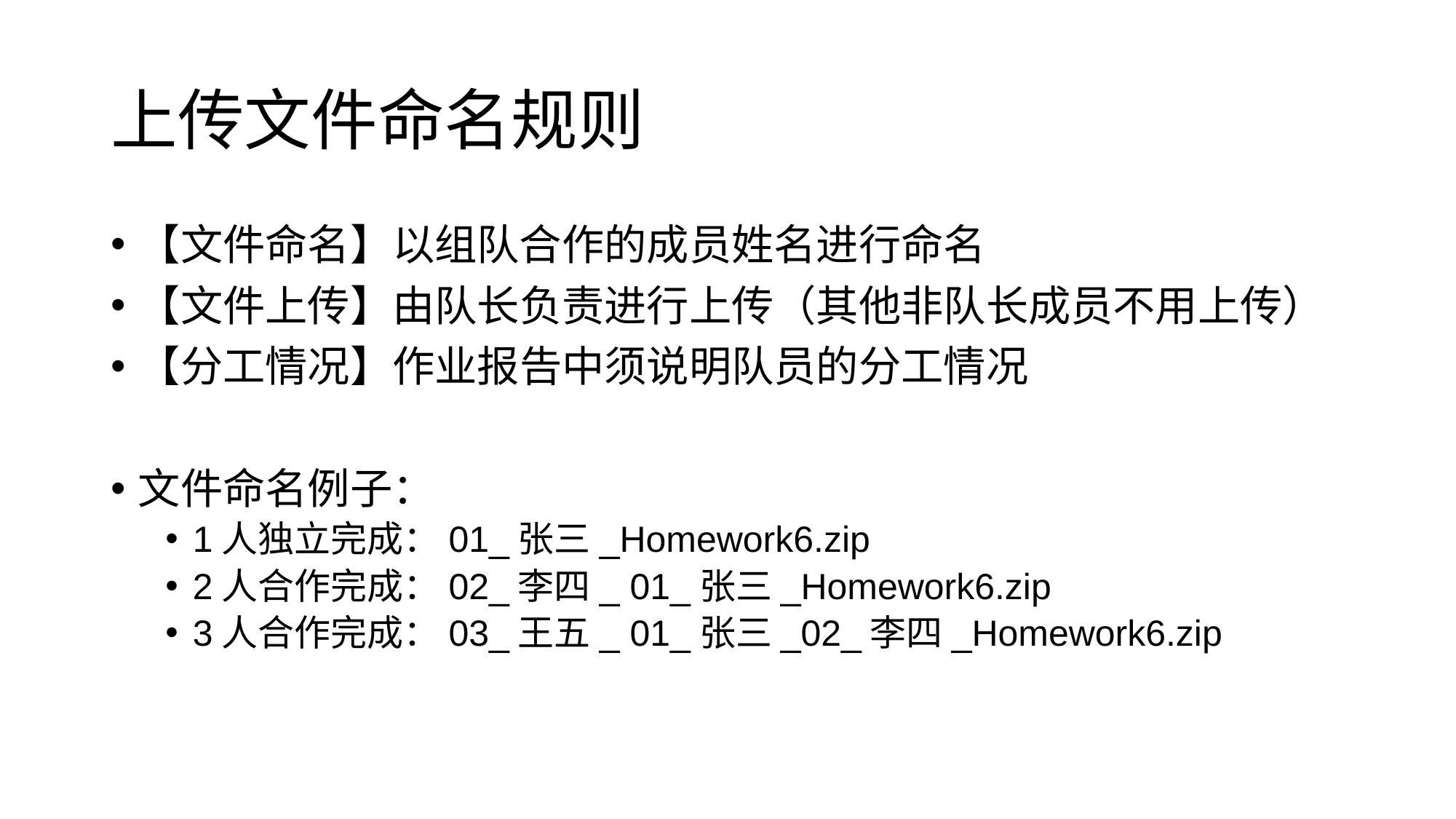

# 上传文件命名规则
【文件命名】以组队合作的成员姓名进行命名
【文件上传】由队长负责进行上传（其他非队长成员不用上传）
【分工情况】作业报告中须说明队员的分工情况

文件命名例子：
1人独立完成：01_张三_Homework6.zip
2人合作完成：02_李四_ 01_张三_Homework6.zip
3人合作完成：03_王五_ 01_张三_02_李四_Homework6.zip